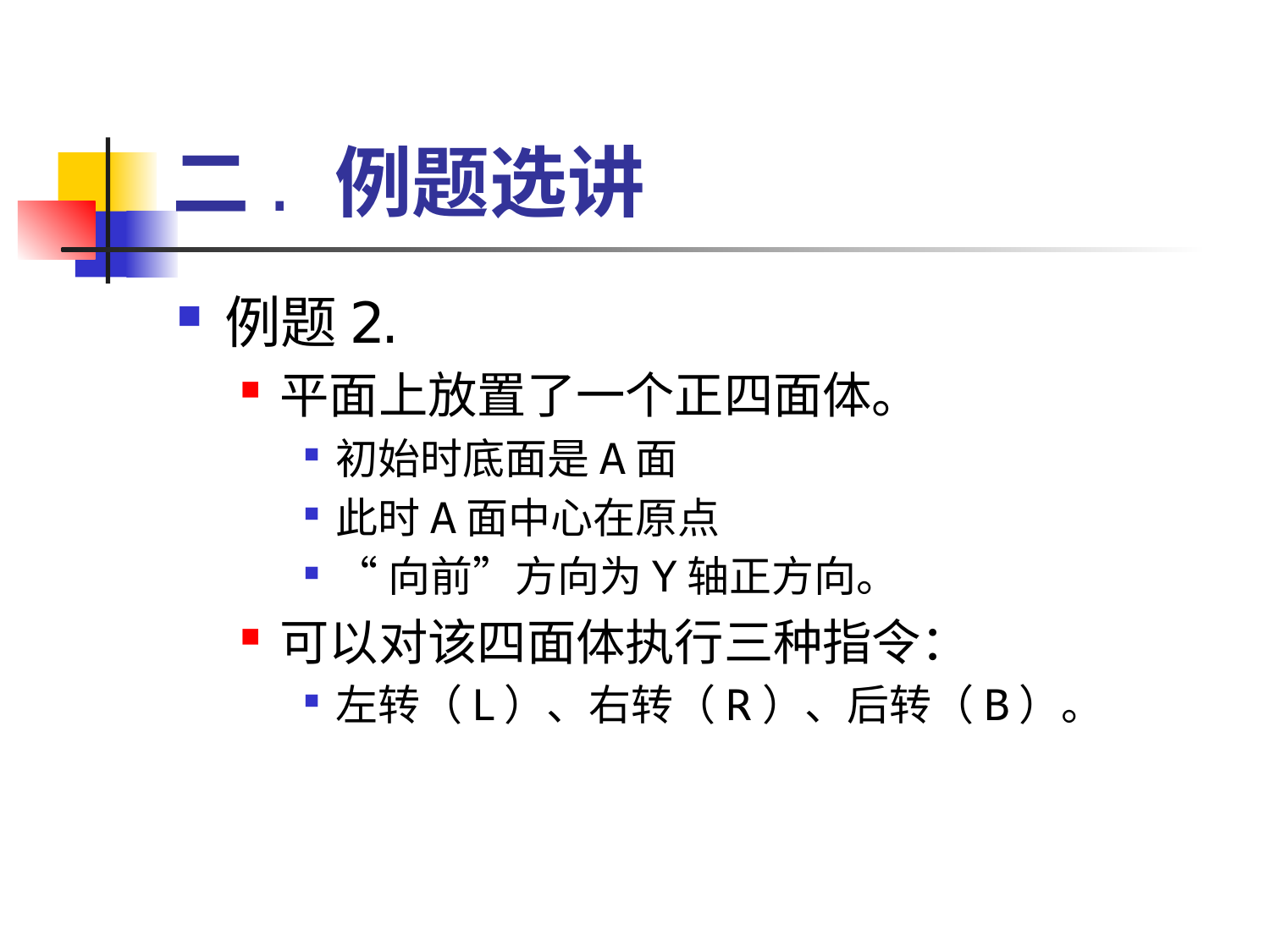

# 二. 例题选讲
例题2.
平面上放置了一个正四面体。
初始时底面是A面
此时A面中心在原点
“向前”方向为Y轴正方向。
可以对该四面体执行三种指令：
左转（L）、右转（R）、后转（B）。